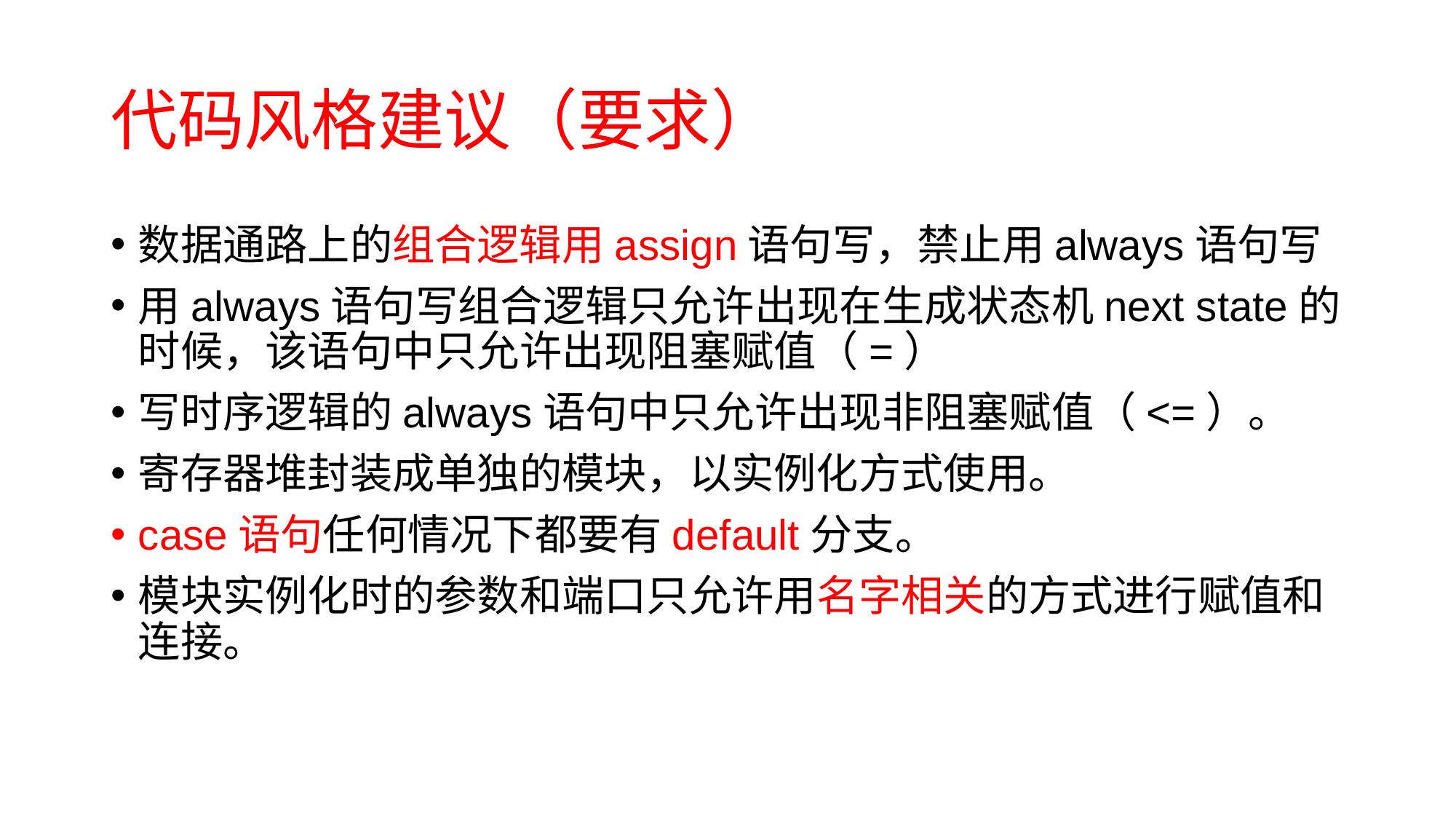

# 代码风格建议（要求）
数据通路上的组合逻辑用assign语句写，禁止用always语句写
用always语句写组合逻辑只允许出现在生成状态机next state的时候，该语句中只允许出现阻塞赋值（=）
写时序逻辑的always语句中只允许出现非阻塞赋值（<=）。
寄存器堆封装成单独的模块，以实例化方式使用。
case语句任何情况下都要有default分支。
模块实例化时的参数和端口只允许用名字相关的方式进行赋值和连接。